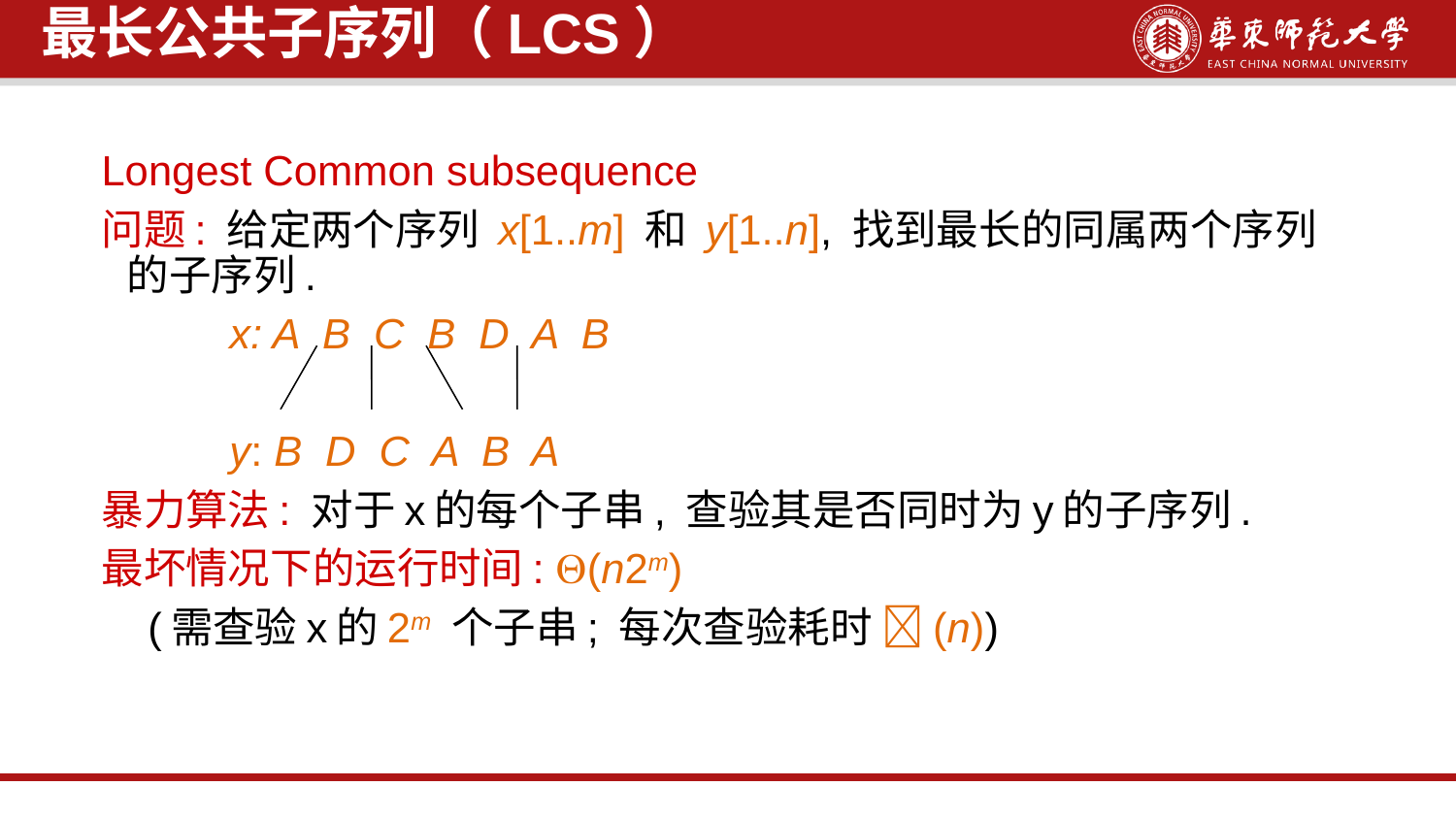

最长公共子序列（LCS）
Longest Common subsequence
问题: 给定两个序列 x[1..m] 和 y[1..n], 找到最长的同属两个序列的子序列.
           x: A  B  C  B  D  A  B

           y: B  D  C  A  B  A
暴力算法: 对于x的每个子串, 查验其是否同时为y的子序列.
最坏情况下的运行时间: Θ(n2m)
    (需查验x的2m 个子串; 每次查验耗时 Θ(n))